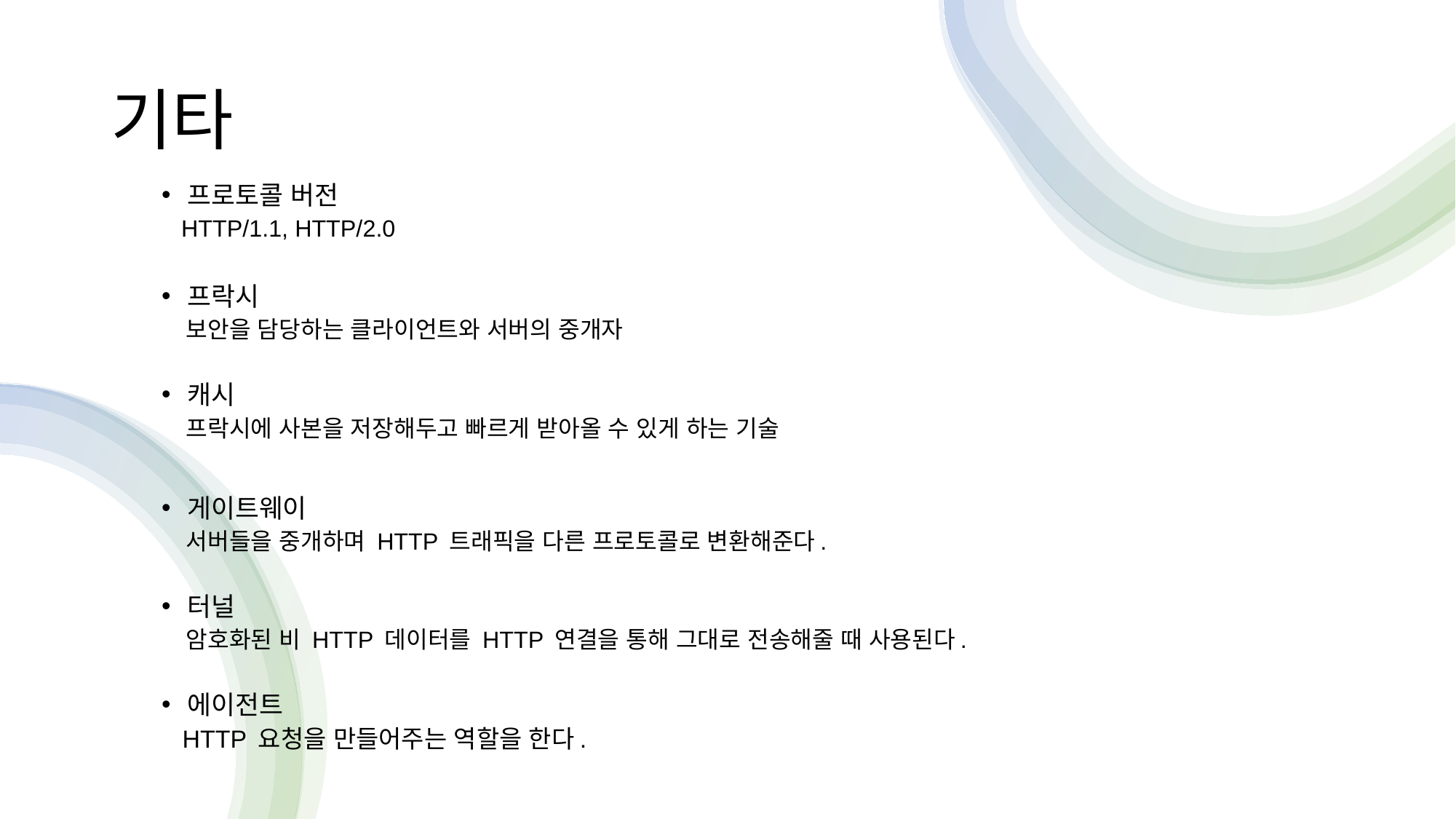

# 기타
프로토콜 버전
   HTTP/1.1, HTTP/2.0

프락시
   보안을 담당하는 클라이언트와 서버의 중개자

캐시
   프락시에 사본을 저장해두고 빠르게 받아올 수 있게 하는 기술

게이트웨이
   서버들을 중개하며 HTTP 트래픽을 다른 프로토콜로 변환해준다.

터널
   암호화된 비 HTTP 데이터를 HTTP 연결을 통해 그대로 전송해줄 때 사용된다.

에이전트
   HTTP 요청을 만들어주는 역할을 한다.